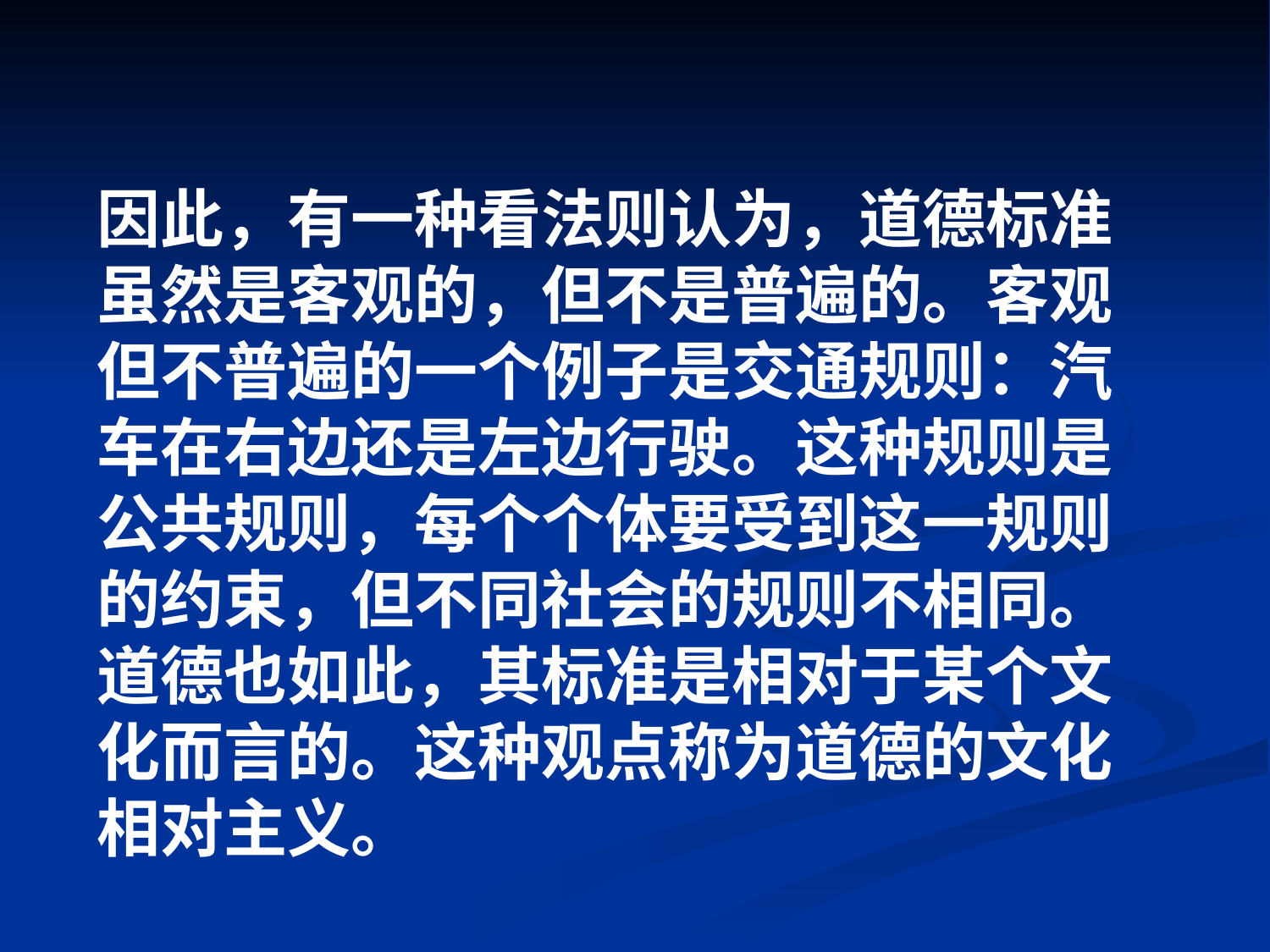

因此，有一种看法则认为，道德标准虽然是客观的，但不是普遍的。客观但不普遍的一个例子是交通规则：汽车在右边还是左边行驶。这种规则是公共规则，每个个体要受到这一规则的约束，但不同社会的规则不相同。道德也如此，其标准是相对于某个文化而言的。这种观点称为道德的文化相对主义。